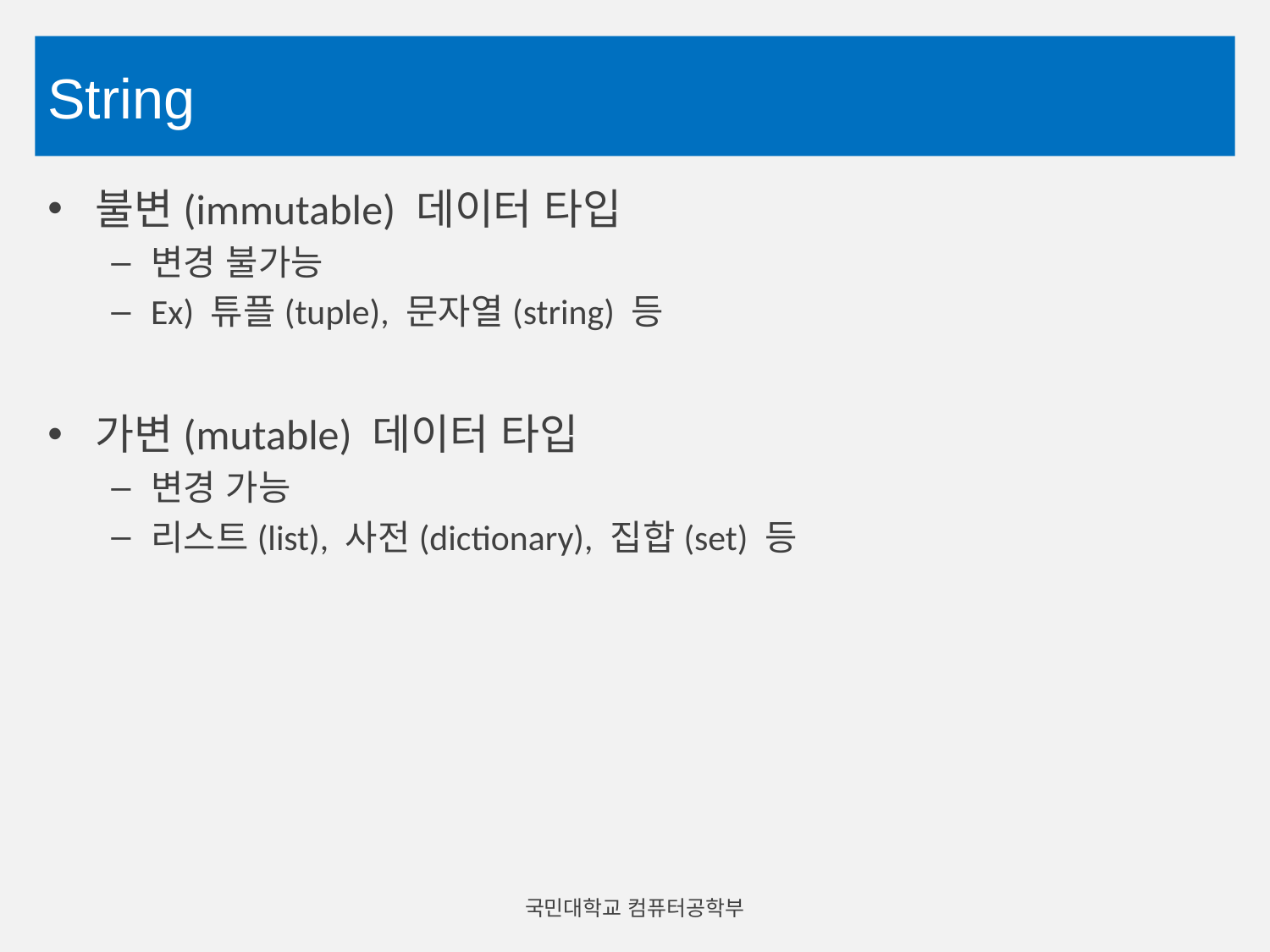

# String
불변(immutable) 데이터 타입
변경 불가능
Ex) 튜플(tuple), 문자열(string) 등

가변(mutable) 데이터 타입
변경 가능
리스트(list), 사전(dictionary), 집합(set) 등
국민대학교 컴퓨터공학부